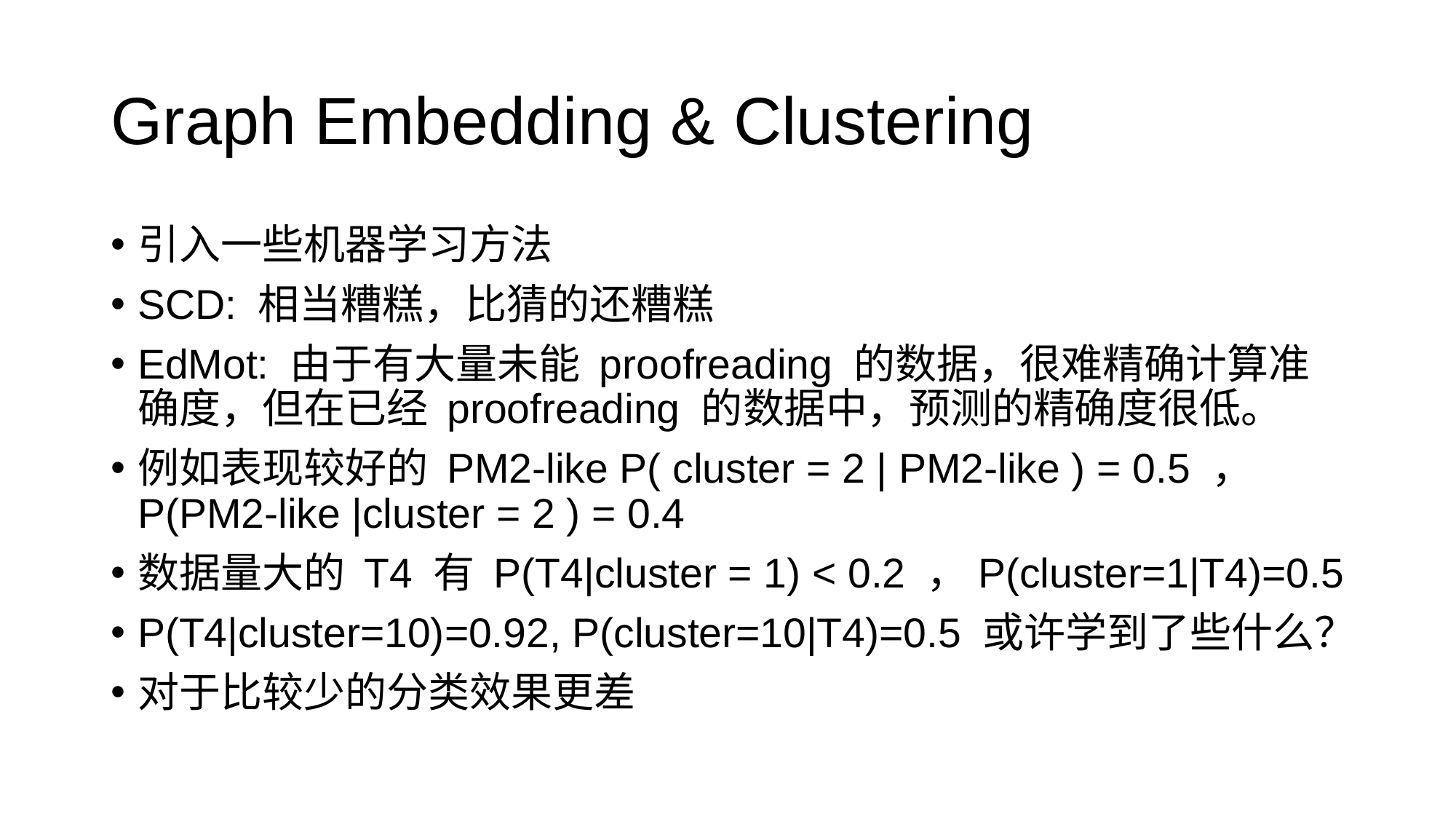

# Graph Embedding & Clustering
引入一些机器学习方法
SCD: 相当糟糕，比猜的还糟糕
EdMot: 由于有大量未能 proofreading 的数据，很难精确计算准确度，但在已经 proofreading 的数据中，预测的精确度很低。
例如表现较好的 PM2-like P( cluster = 2 | PM2-like ) = 0.5 ， P(PM2-like |cluster = 2 ) = 0.4
数据量大的 T4 有 P(T4|cluster = 1) < 0.2 ，P(cluster=1|T4)=0.5
P(T4|cluster=10)=0.92, P(cluster=10|T4)=0.5 或许学到了些什么？
对于比较少的分类效果更差